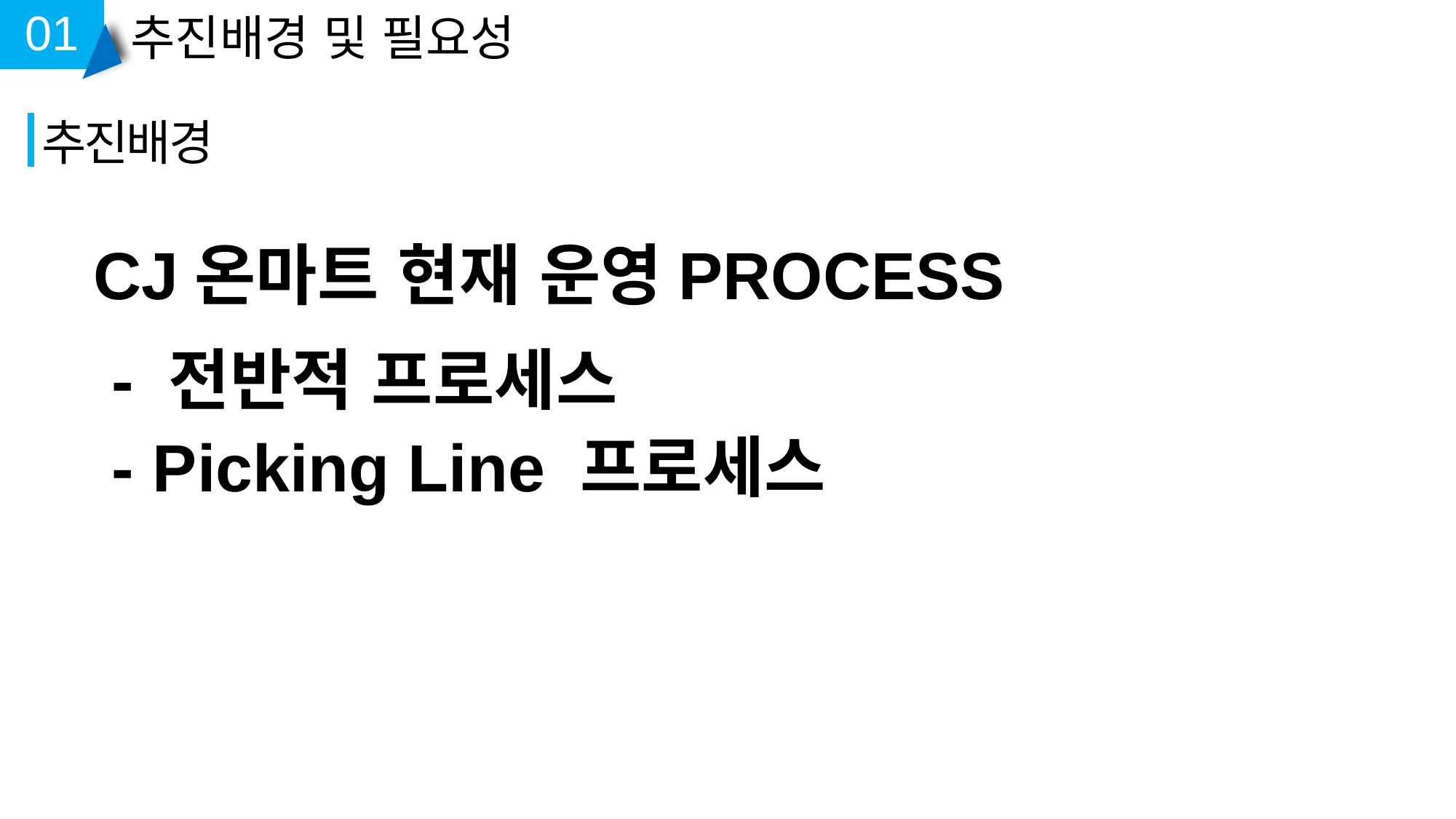

01
추진배경 및 필요성

추진배경
CJ온마트 현재 운영PROCESS
 - 전반적 프로세스
 - Picking Line 프로세스